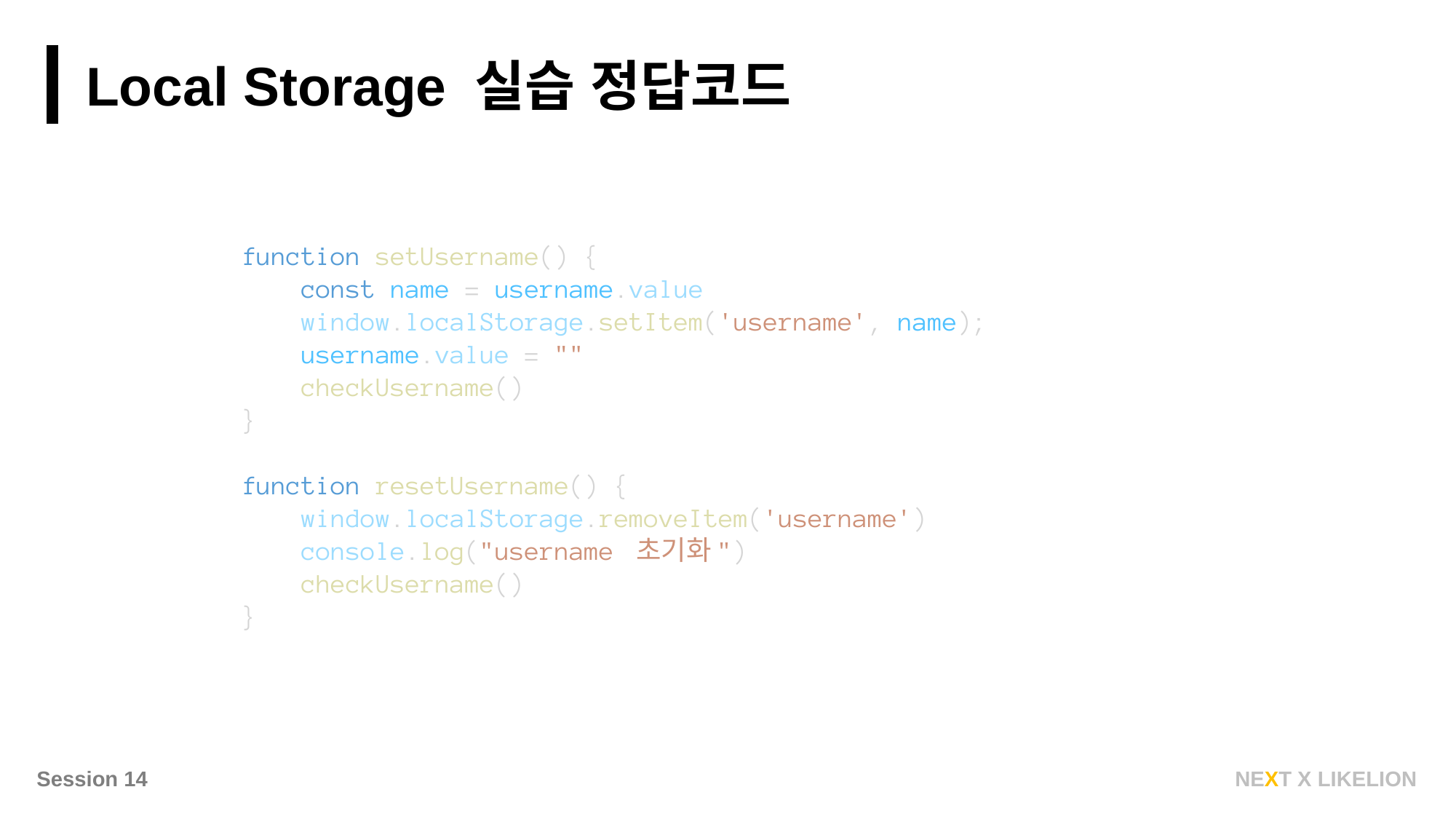

Local Storage 실습 정답코드
function setUsername() {
    const name = username.value
    window.localStorage.setItem('username', name);
    username.value = ""
    checkUsername()
}
function resetUsername() {
    window.localStorage.removeItem('username')
    console.log("username 초기화")
    checkUsername()
}

NEXT X LIKELION
Session 14